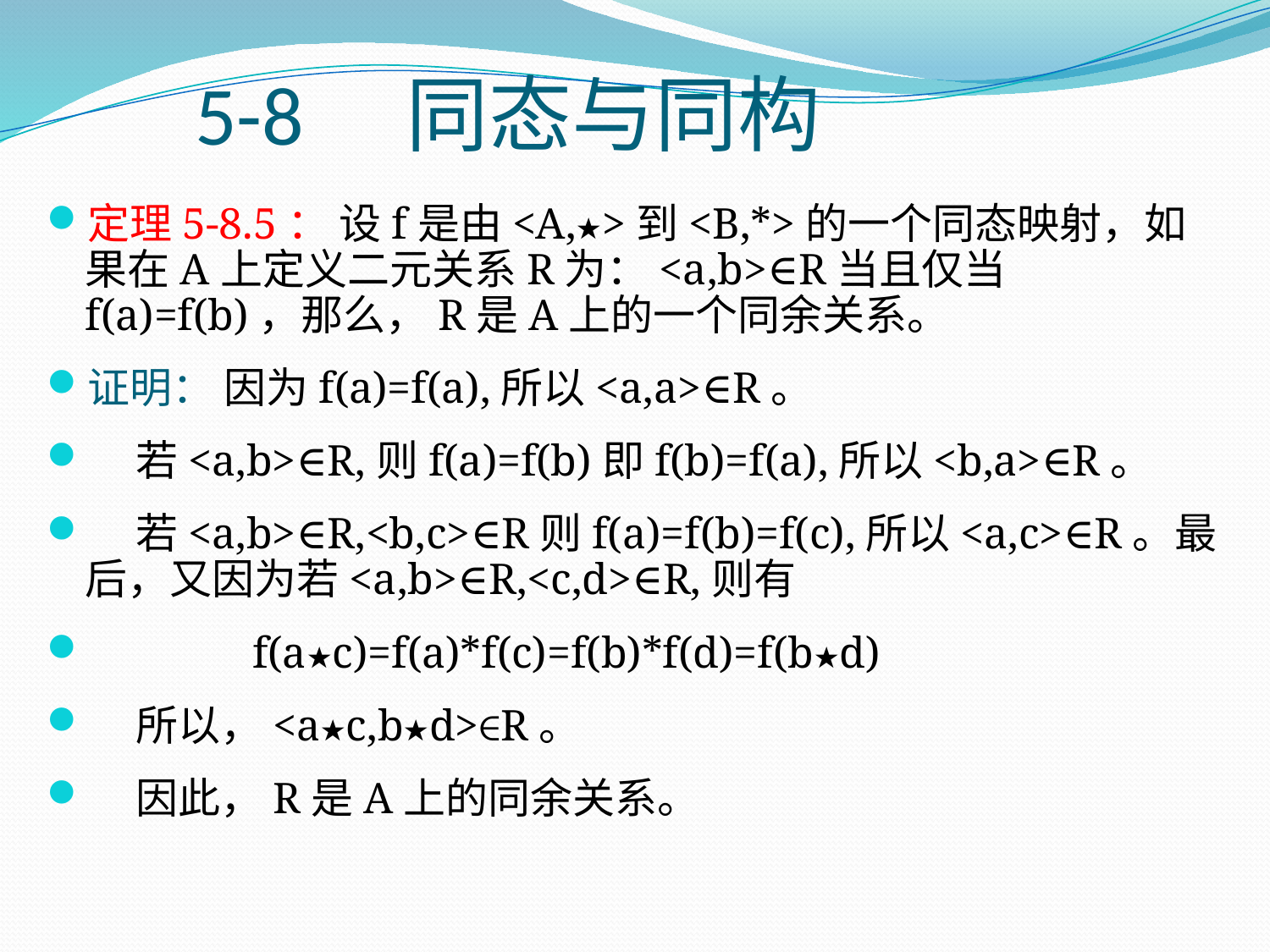

# 5-8　同态与同构
定理5-8.5： 设f是由<A,★>到<B,*>的一个同态映射，如果在A上定义二元关系R为：<a,b>∈R当且仅当f(a)=f(b)，那么，R是A上的一个同余关系。
证明： 因为f(a)=f(a),所以<a,a>∈R。
    若<a,b>∈R,则f(a)=f(b)即f(b)=f(a),所以<b,a>∈R。
    若<a,b>∈R,<b,c>∈R则f(a)=f(b)=f(c),所以<a,c>∈R。最后，又因为若<a,b>∈R,<c,d>∈R,则有
               f(a★c)=f(a)*f(c)=f(b)*f(d)=f(b★d)
    所以，<a★c,b★d>∈R。
    因此，R是A上的同余关系。